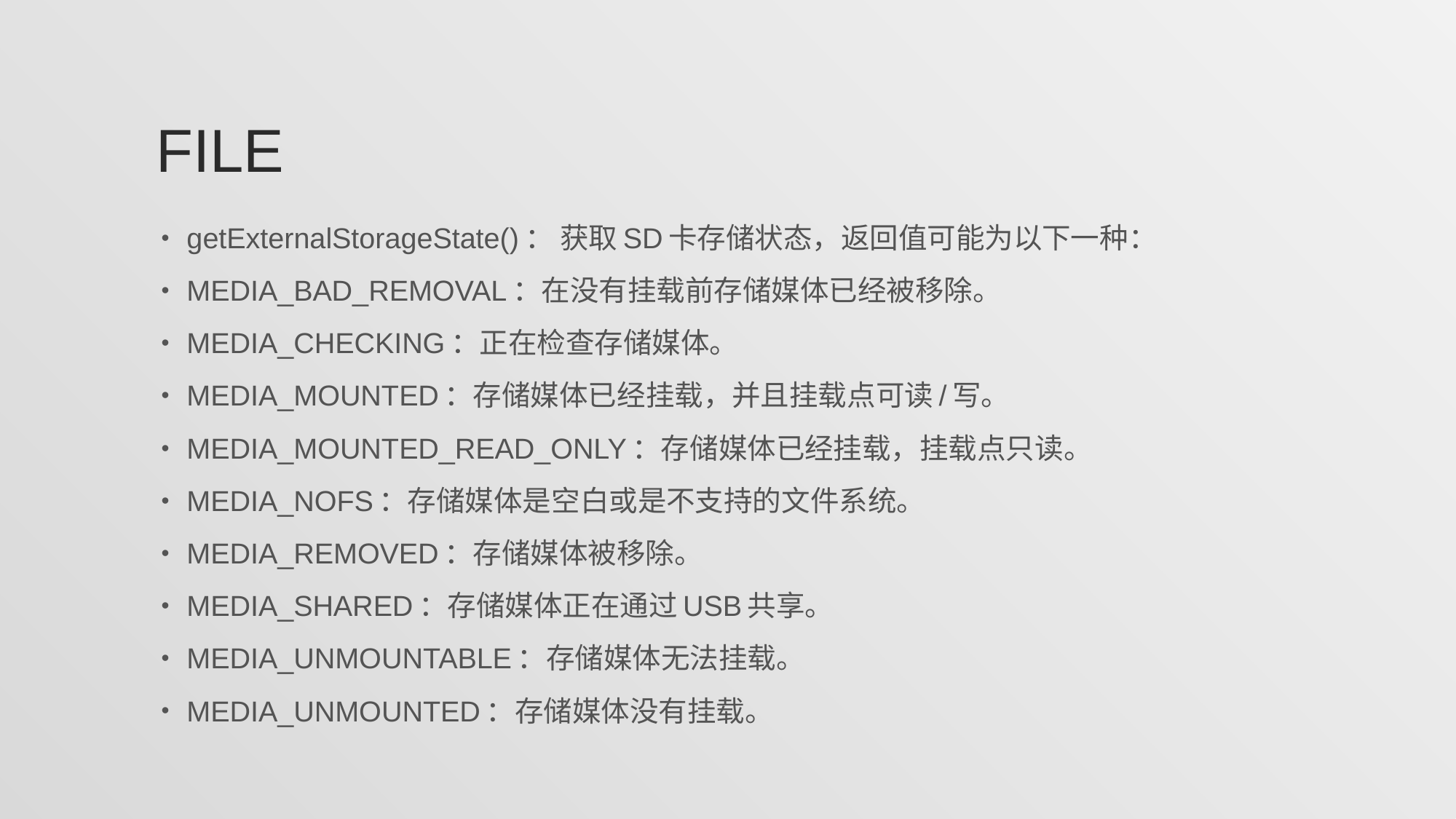

# FILE
getExternalStorageState()： 获取SD卡存储状态，返回值可能为以下一种：
MEDIA_BAD_REMOVAL：在没有挂载前存储媒体已经被移除。
MEDIA_CHECKING：正在检查存储媒体。
MEDIA_MOUNTED：存储媒体已经挂载，并且挂载点可读/写。
MEDIA_MOUNTED_READ_ONLY：存储媒体已经挂载，挂载点只读。
MEDIA_NOFS：存储媒体是空白或是不支持的文件系统。
MEDIA_REMOVED：存储媒体被移除。
MEDIA_SHARED：存储媒体正在通过USB共享。
MEDIA_UNMOUNTABLE：存储媒体无法挂载。
MEDIA_UNMOUNTED：存储媒体没有挂载。